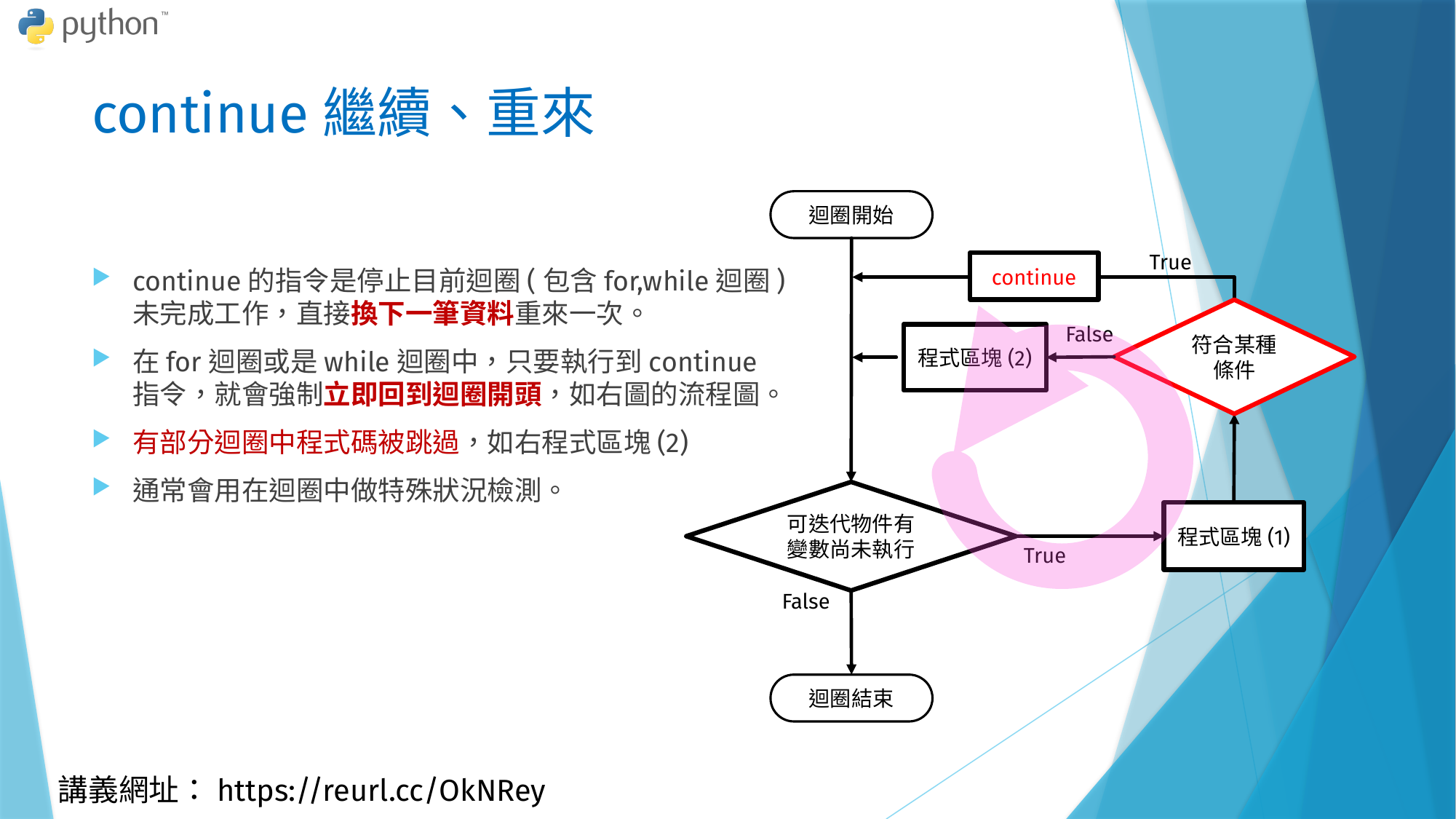

# continue繼續、重來
迴圈開始
True
continue
continue的指令是停止目前迴圈(包含for,while迴圈)未完成工作，直接換下一筆資料重來一次。
在for迴圈或是while迴圈中，只要執行到continue指令，就會強制立即回到迴圈開頭，如右圖的流程圖。
有部分迴圈中程式碼被跳過，如右程式區塊(2)
通常會用在迴圈中做特殊狀況檢測。

符合某種條件
False
程式區塊(2)

可迭代物件有變數尚未執行
程式區塊(1)
True
False
迴圈結束